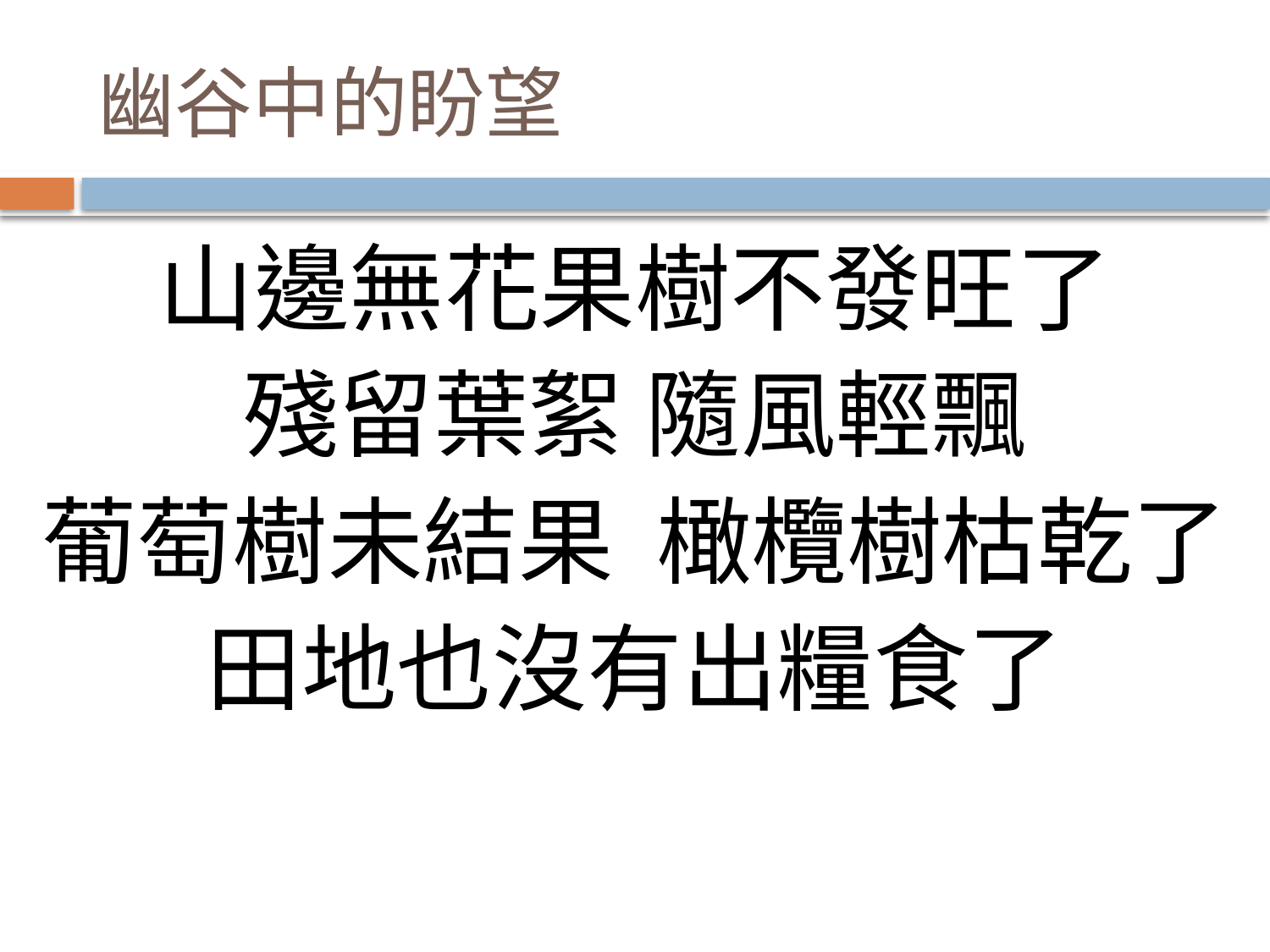

# 幽谷中的盼望
山邊無花果樹不發旺了
殘留葉絮 隨風輕飄
葡萄樹未結果  橄欖樹枯乾了
田地也沒有出糧食了